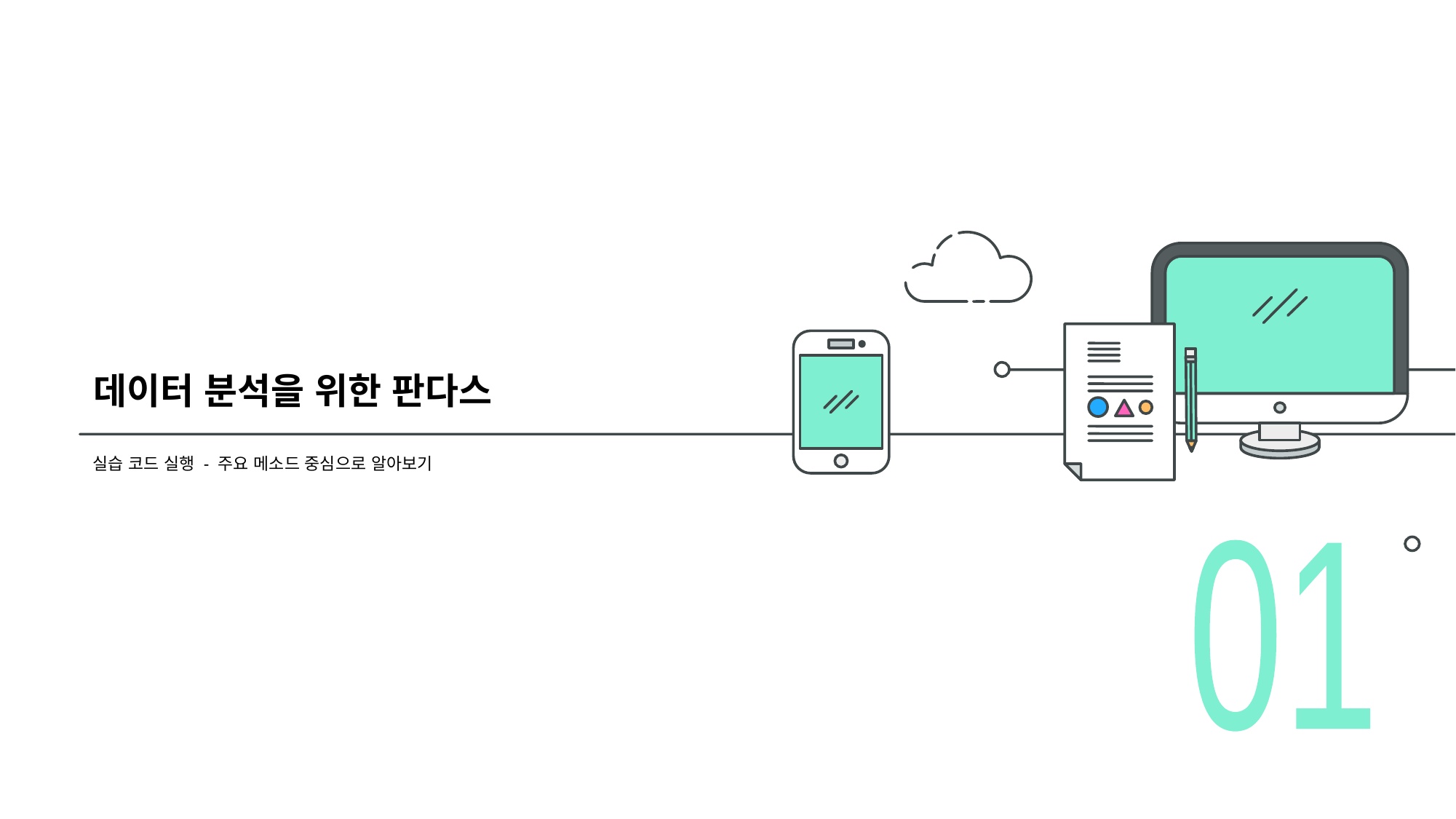

# 데이터 분석을 위한 판다스
실습 코드 실행 - 주요 메소드 중심으로 알아보기
01